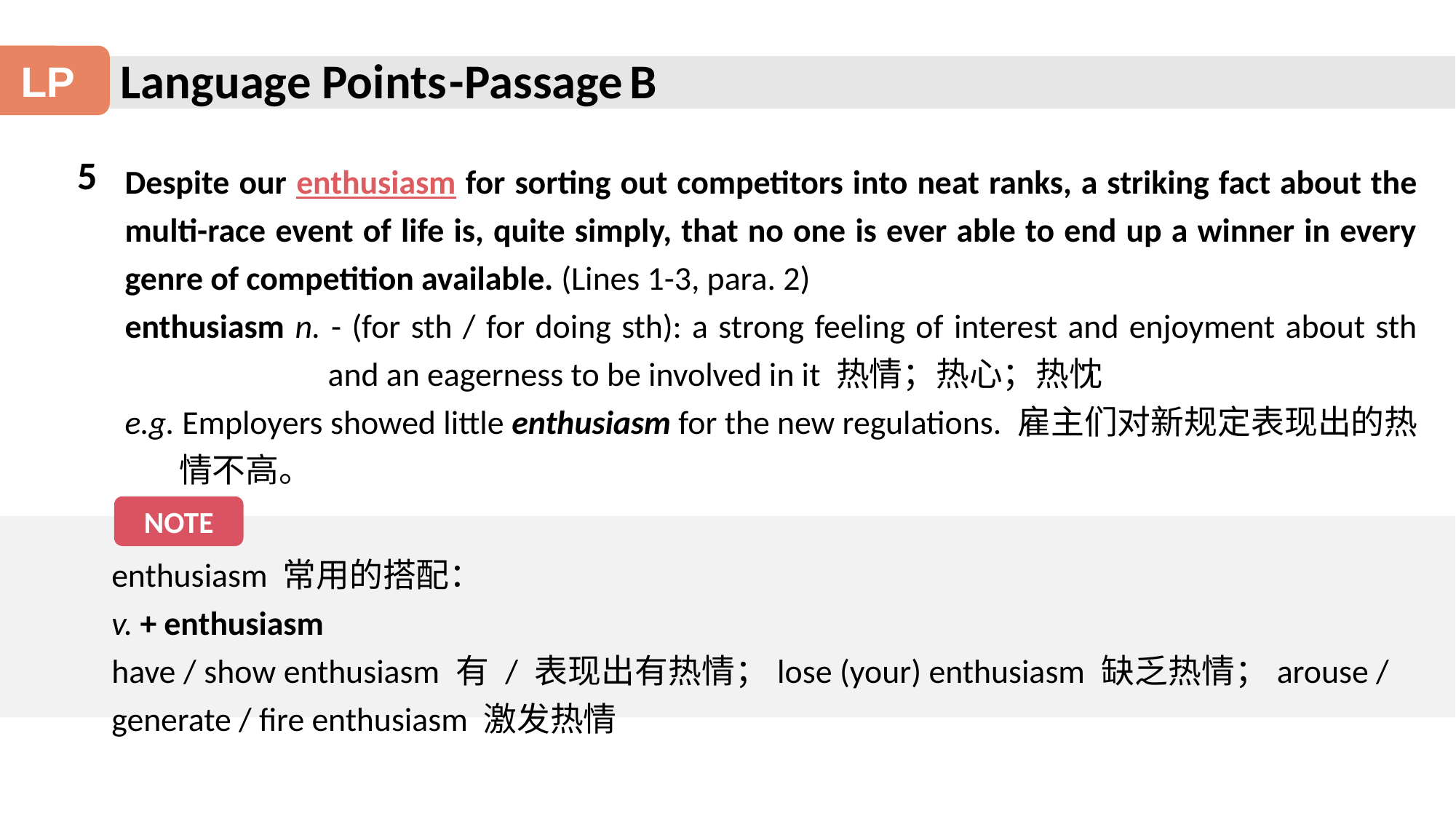

Language Points
-Passage B
LP

5
Despite our enthusiasm for sorting out competitors into neat ranks, a striking fact about the multi-race event of life is, quite simply, that no one is ever able to end up a winner in every genre of competition available. (Lines 1-3, para. 2)
enthusiasm n. - (for sth / for doing sth): a strong feeling of interest and enjoyment about sth and an eagerness to be involved in it 热情；热心；热忱
e.g. Employers showed little enthusiasm for the new regulations. 雇主们对新规定表现出的热情不高。
NOTE

enthusiasm 常用的搭配：
v. + enthusiasm
have / show enthusiasm 有 / 表现出有热情；lose (your) enthusiasm 缺乏热情；arouse / generate / fire enthusiasm 激发热情